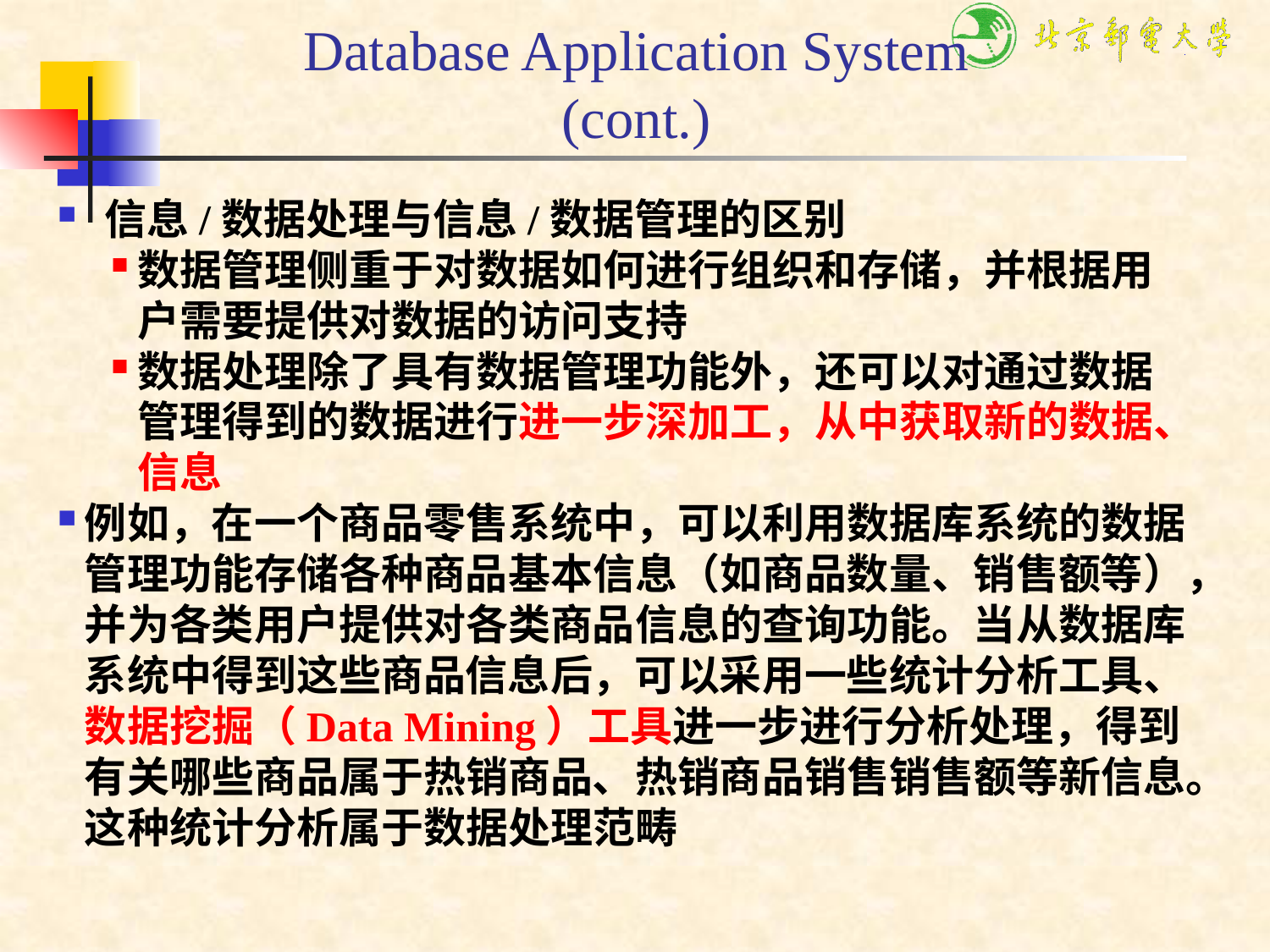

Database Application System
(cont.)
 信息/数据处理与信息/数据管理的区别
数据管理侧重于对数据如何进行组织和存储，并根据用户需要提供对数据的访问支持
数据处理除了具有数据管理功能外，还可以对通过数据管理得到的数据进行进一步深加工，从中获取新的数据、信息
例如，在一个商品零售系统中，可以利用数据库系统的数据管理功能存储各种商品基本信息（如商品数量、销售额等），并为各类用户提供对各类商品信息的查询功能。当从数据库系统中得到这些商品信息后，可以采用一些统计分析工具、数据挖掘（Data Mining）工具进一步进行分析处理，得到有关哪些商品属于热销商品、热销商品销售销售额等新信息。这种统计分析属于数据处理范畴
73